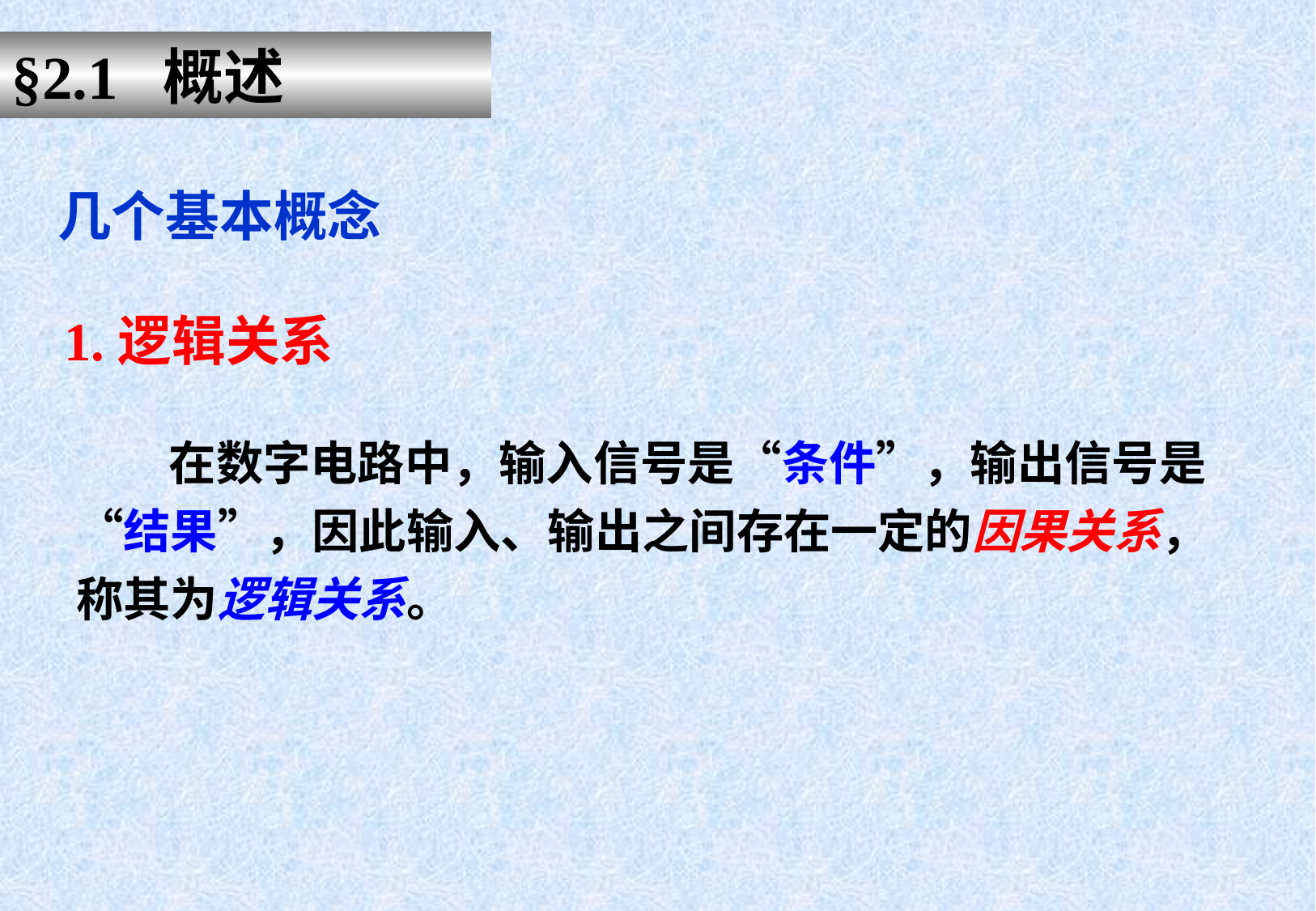

§2.1  概述
几个基本概念
1.逻辑关系
           在数字电路中，输入信号是“条件”，输出信号是“结果”，因此输入、输出之间存在一定的因果关系，称其为逻辑关系。